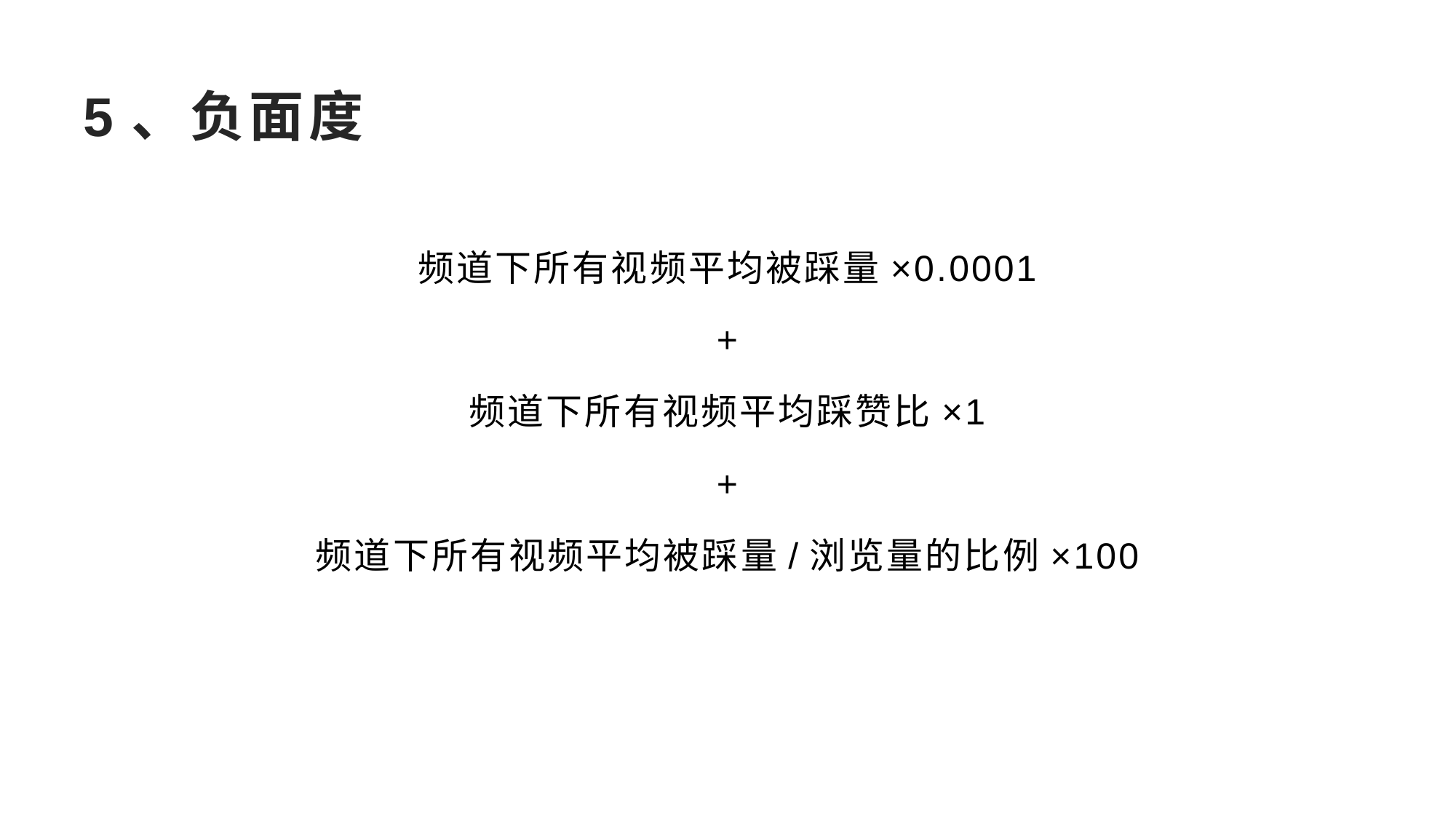

# 5、负面度

频道下所有视频平均被踩量×0.0001
+
频道下所有视频平均踩赞比×1
+
频道下所有视频平均被踩量/浏览量的比例×100